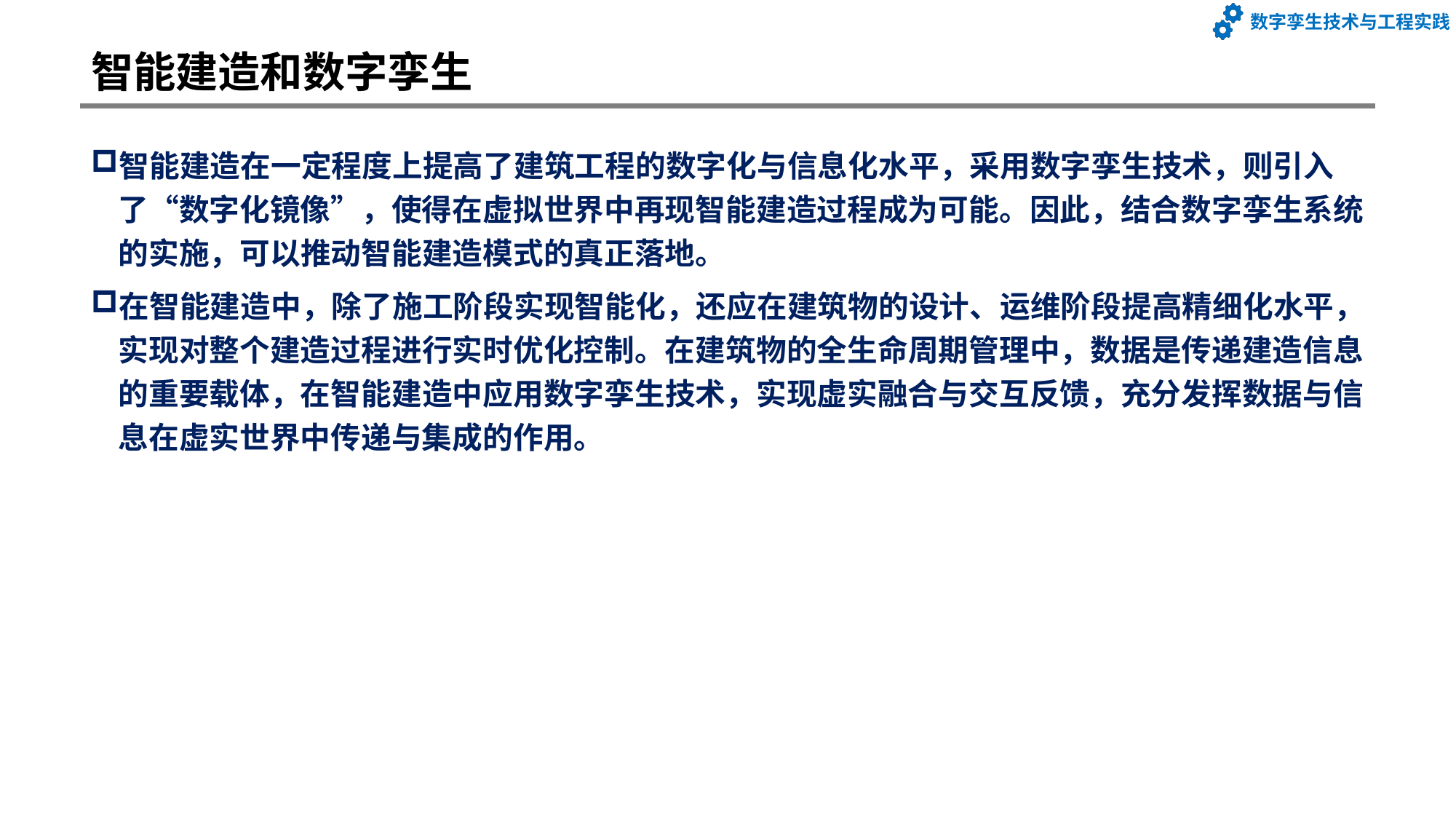

# 智能建造和数字孪生
智能建造在一定程度上提高了建筑工程的数字化与信息化水平，采用数字孪生技术，则引入了“数字化镜像”，使得在虚拟世界中再现智能建造过程成为可能。因此，结合数字孪生系统的实施，可以推动智能建造模式的真正落地。
在智能建造中，除了施工阶段实现智能化，还应在建筑物的设计、运维阶段提高精细化水平，实现对整个建造过程进行实时优化控制。在建筑物的全生命周期管理中，数据是传递建造信息的重要载体，在智能建造中应用数字孪生技术，实现虚实融合与交互反馈，充分发挥数据与信息在虚实世界中传递与集成的作用。